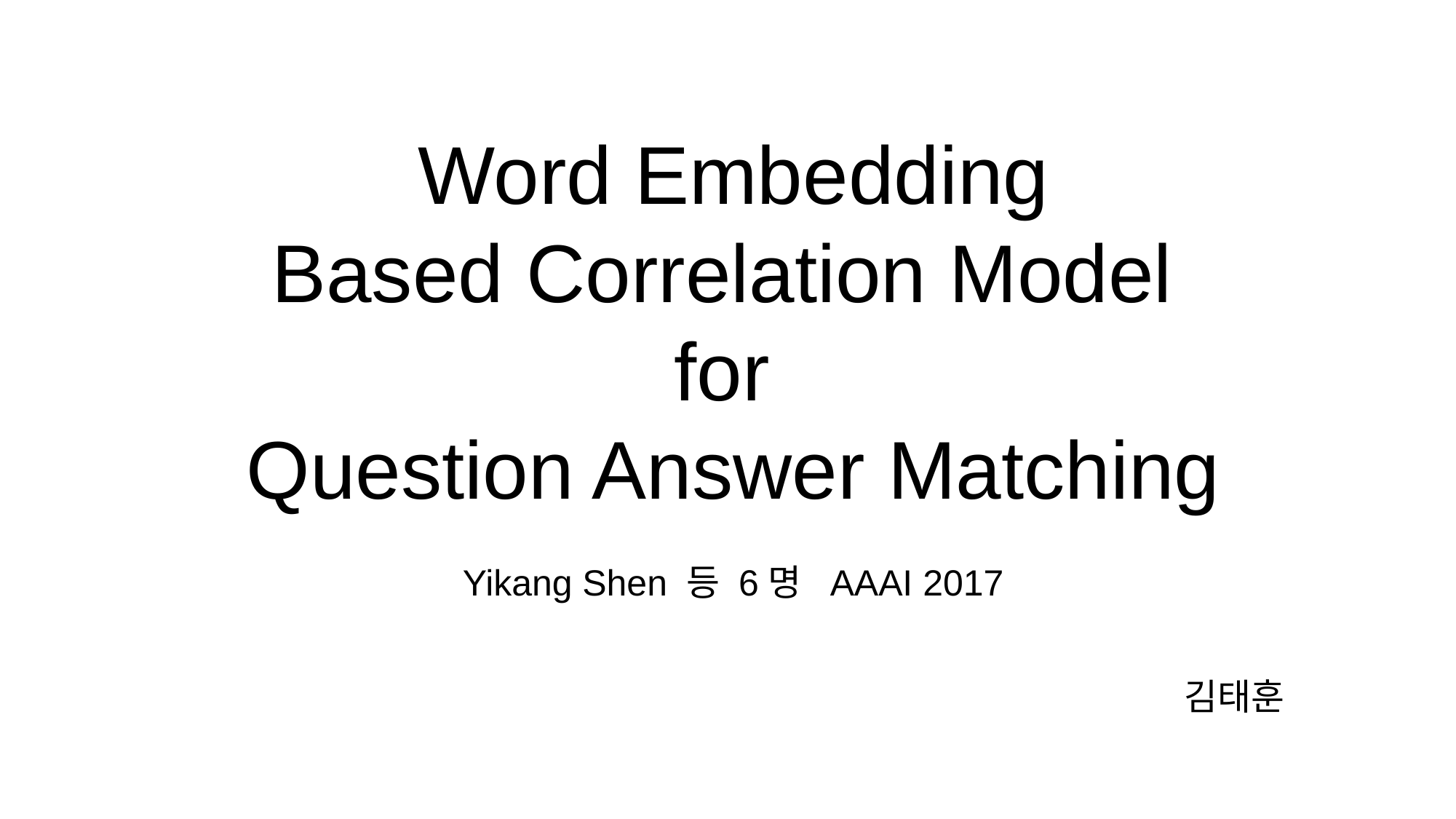

Word Embedding
Based Correlation Model
for
Question Answer Matching
Yikang Shen 등 6명  AAAI 2017
김태훈